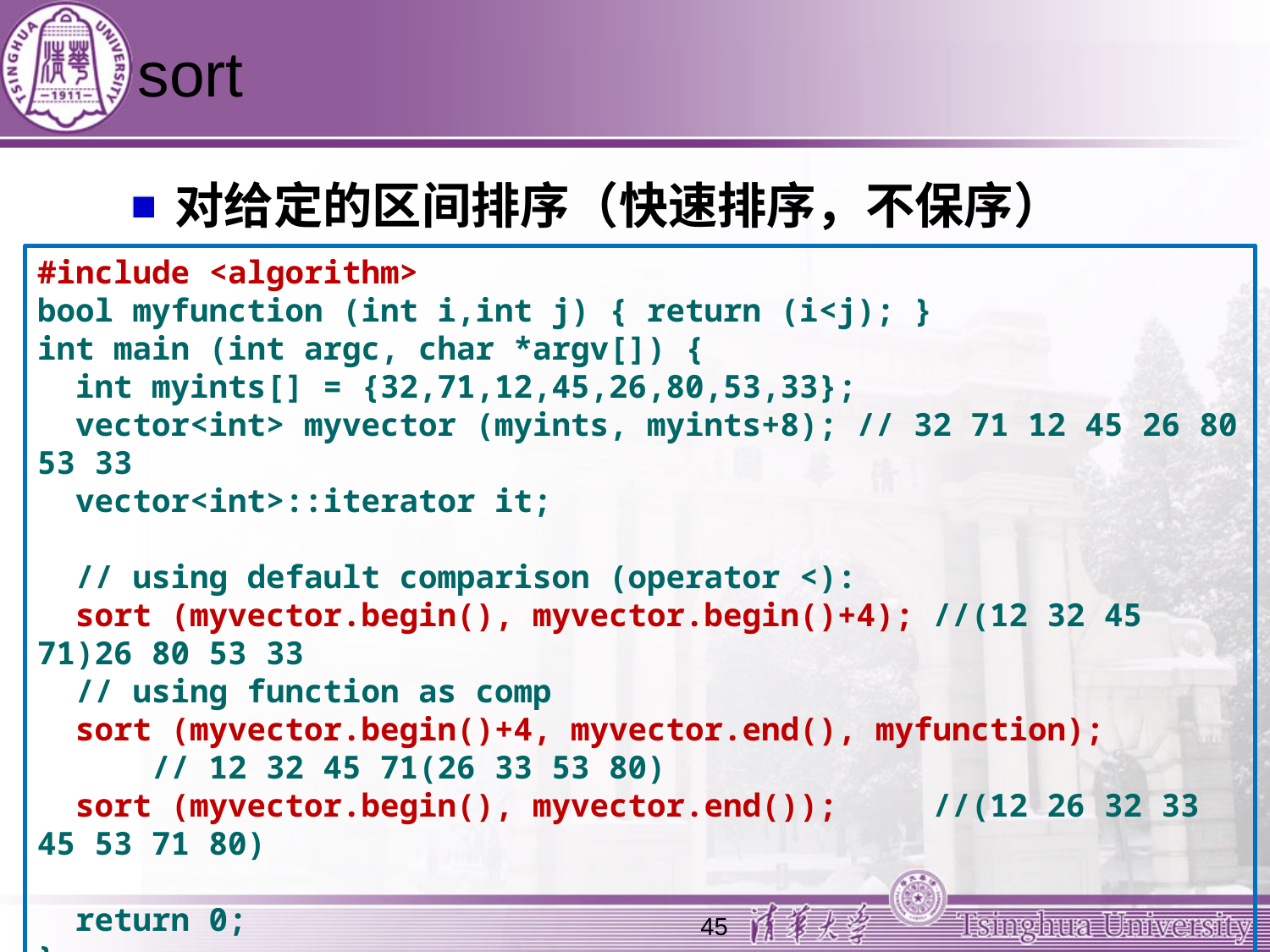

# sort
对给定的区间排序（快速排序，不保序）
#include <algorithm>
bool myfunction (int i,int j) { return (i<j); }
int main (int argc, char *argv[]) {
  int myints[] = {32,71,12,45,26,80,53,33};
  vector<int> myvector (myints, myints+8); // 32 71 12 45 26 80 53 33
  vector<int>::iterator it;

  // using default comparison (operator <):
  sort (myvector.begin(), myvector.begin()+4); //(12 32 45 71)26 80 53 33
  // using function as comp
  sort (myvector.begin()+4, myvector.end(), myfunction);
      // 12 32 45 71(26 33 53 80)
  sort (myvector.begin(), myvector.end());     //(12 26 32 33 45 53 71 80)

  return 0;
}
45